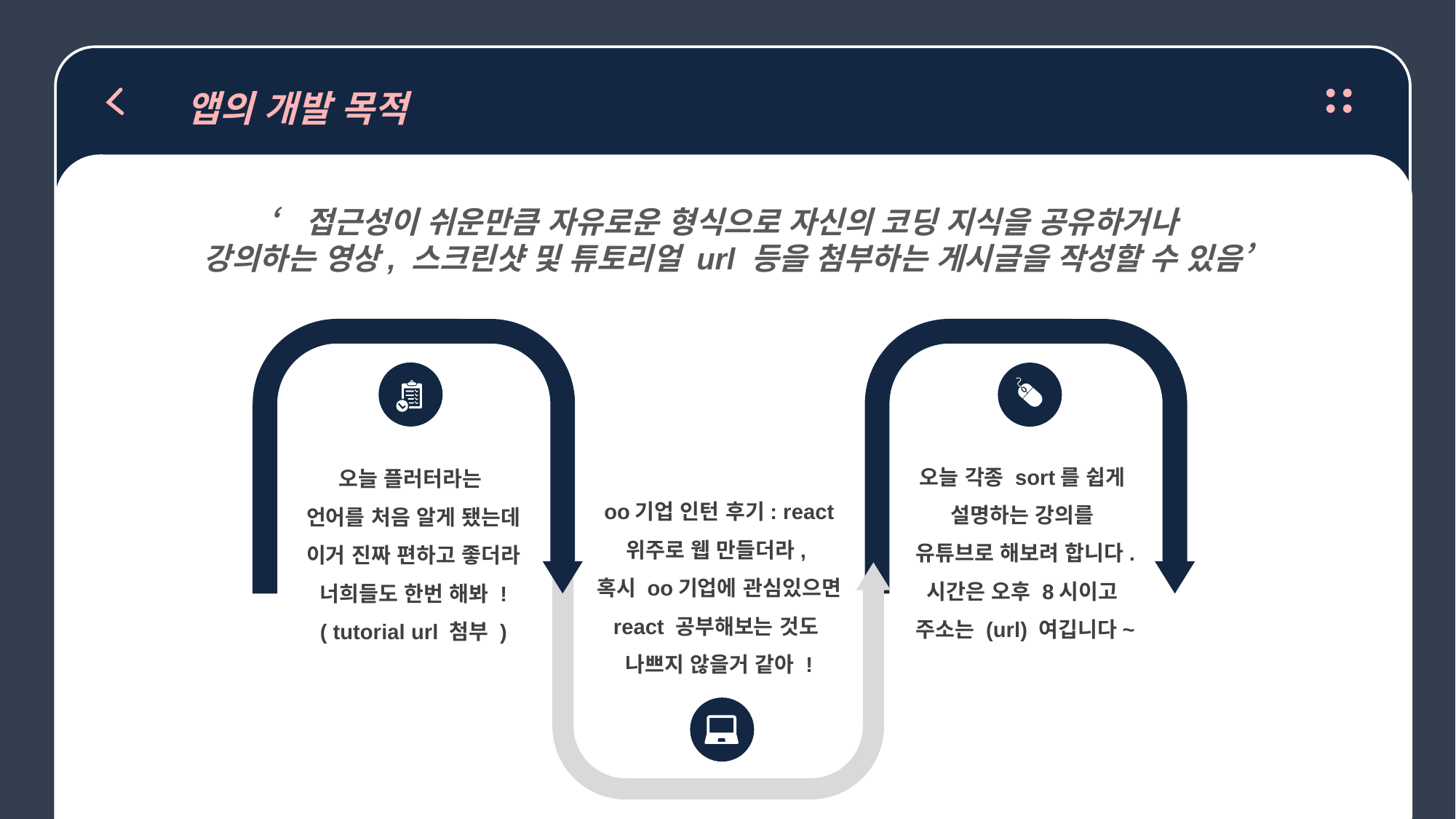

앱의 개발 목적

‘접근성이 쉬운만큼 자유로운 형식으로 자신의 코딩 지식을 공유하거나
강의하는 영상, 스크린샷 및 튜토리얼 url 등을 첨부하는 게시글을 작성할 수 있음’

오늘 각종 sort를 쉽게
설명하는 강의를
유튜브로 해보려 합니다. 시간은 오후 8시이고
주소는 (url) 여깁니다~
오늘 플러터라는
언어를 처음 알게 됐는데 이거 진짜 편하고 좋더라 너희들도 한번 해봐 ! ( tutorial url 첨부 )
oo기업 인턴 후기: react 위주로 웹 만들더라,
혹시 oo기업에 관심있으면 react 공부해보는 것도
나쁘지 않을거 같아 !